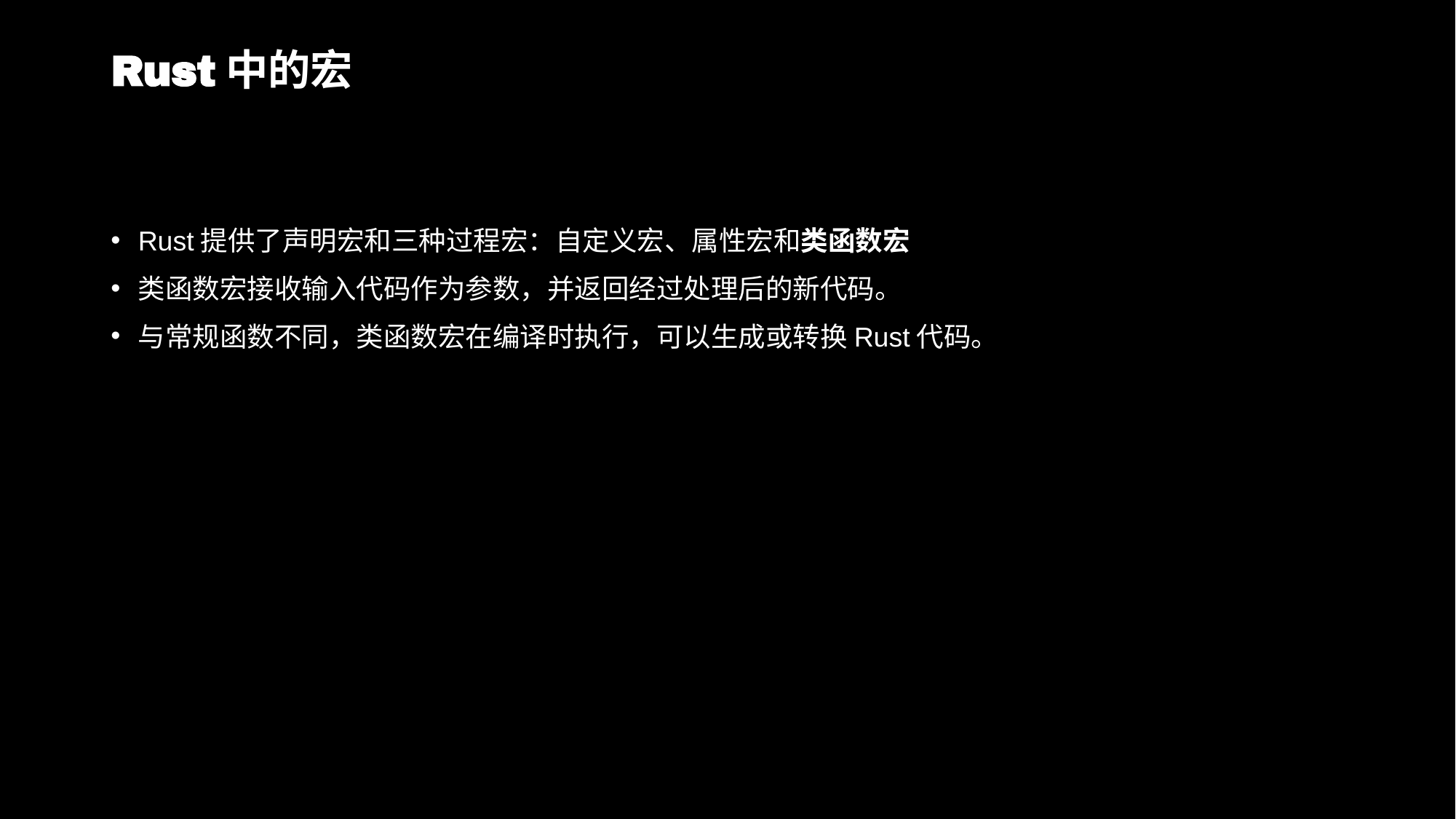

# Rust中的宏
Rust提供了声明宏和三种过程宏：自定义宏、属性宏和类函数宏
类函数宏接收输入代码作为参数，并返回经过处理后的新代码。
与常规函数不同，类函数宏在编译时执行，可以生成或转换Rust代码。